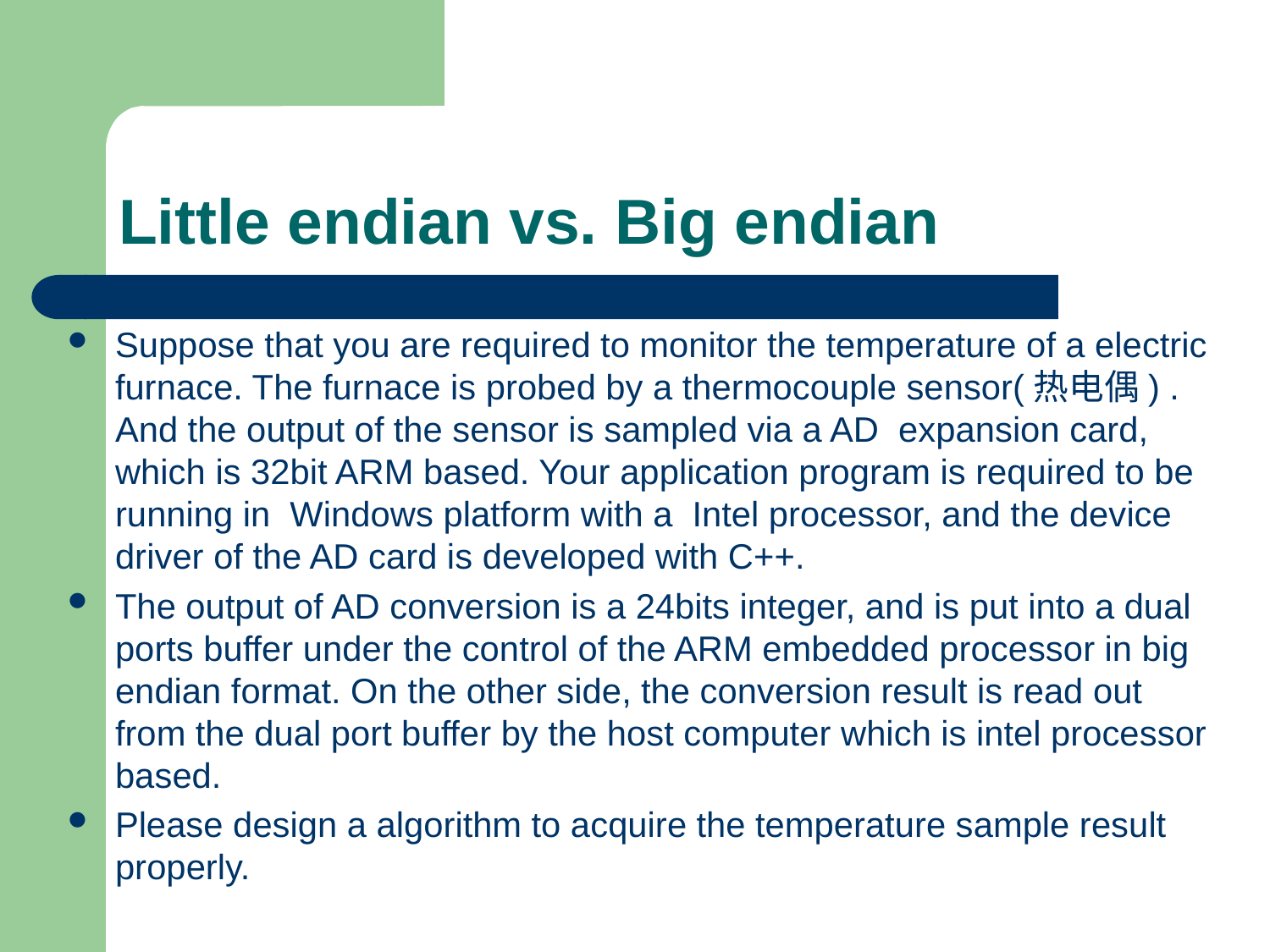

# Little endian vs. Big endian
Suppose that you are required to monitor the temperature of a electric furnace. The furnace is probed by a thermocouple sensor(热电偶) . And the output of the sensor is sampled via a AD  expansion card, which is 32bit ARM based. Your application program is required to be running in  Windows platform with a  Intel processor, and the device driver of the AD card is developed with C++.
The output of AD conversion is a 24bits integer, and is put into a dual ports buffer under the control of the ARM embedded processor in big endian format. On the other side, the conversion result is read out from the dual port buffer by the host computer which is intel processor based.
Please design a algorithm to acquire the temperature sample result properly.